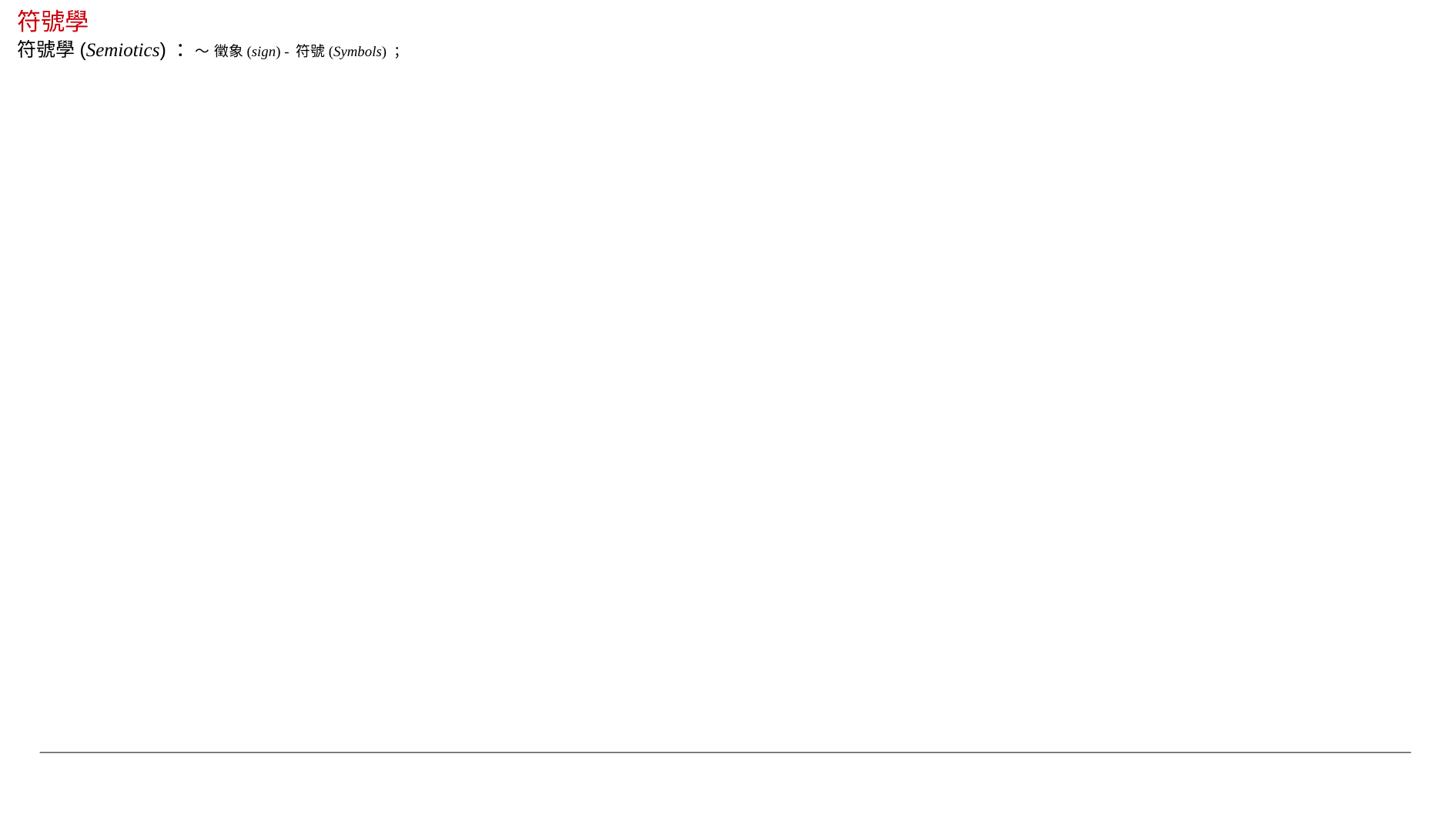

符號學
符號學(Semiotics) ：～ 徵象(sign) - 符號(Symbols) ；